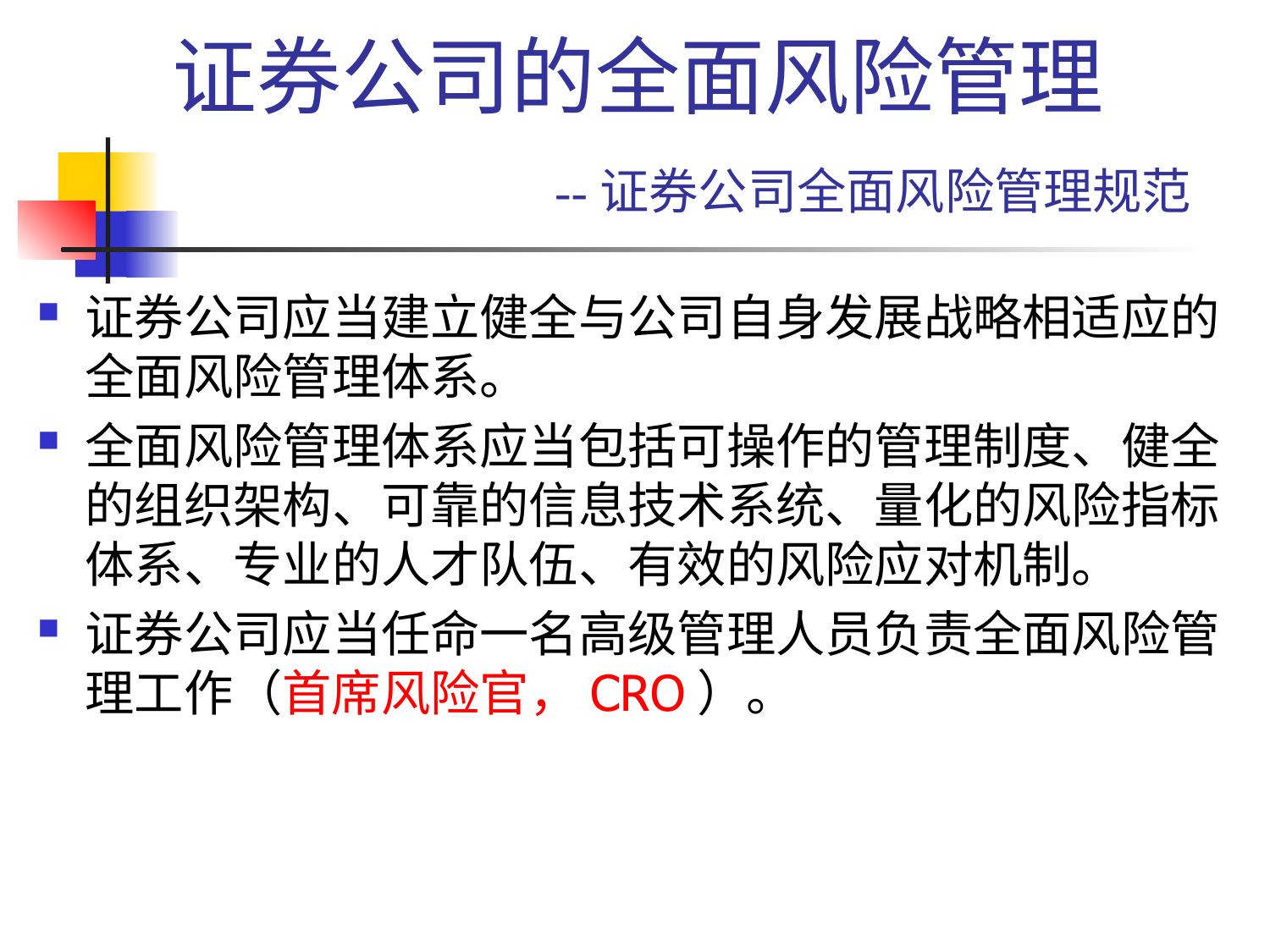

# 证券公司的全面风险管理 --证券公司全面风险管理规范
证券公司应当建立健全与公司自身发展战略相适应的全面风险管理体系。
全面风险管理体系应当包括可操作的管理制度、健全的组织架构、可靠的信息技术系统、量化的风险指标体系、专业的人才队伍、有效的风险应对机制。
证券公司应当任命一名高级管理人员负责全面风险管理工作（首席风险官，CRO）。